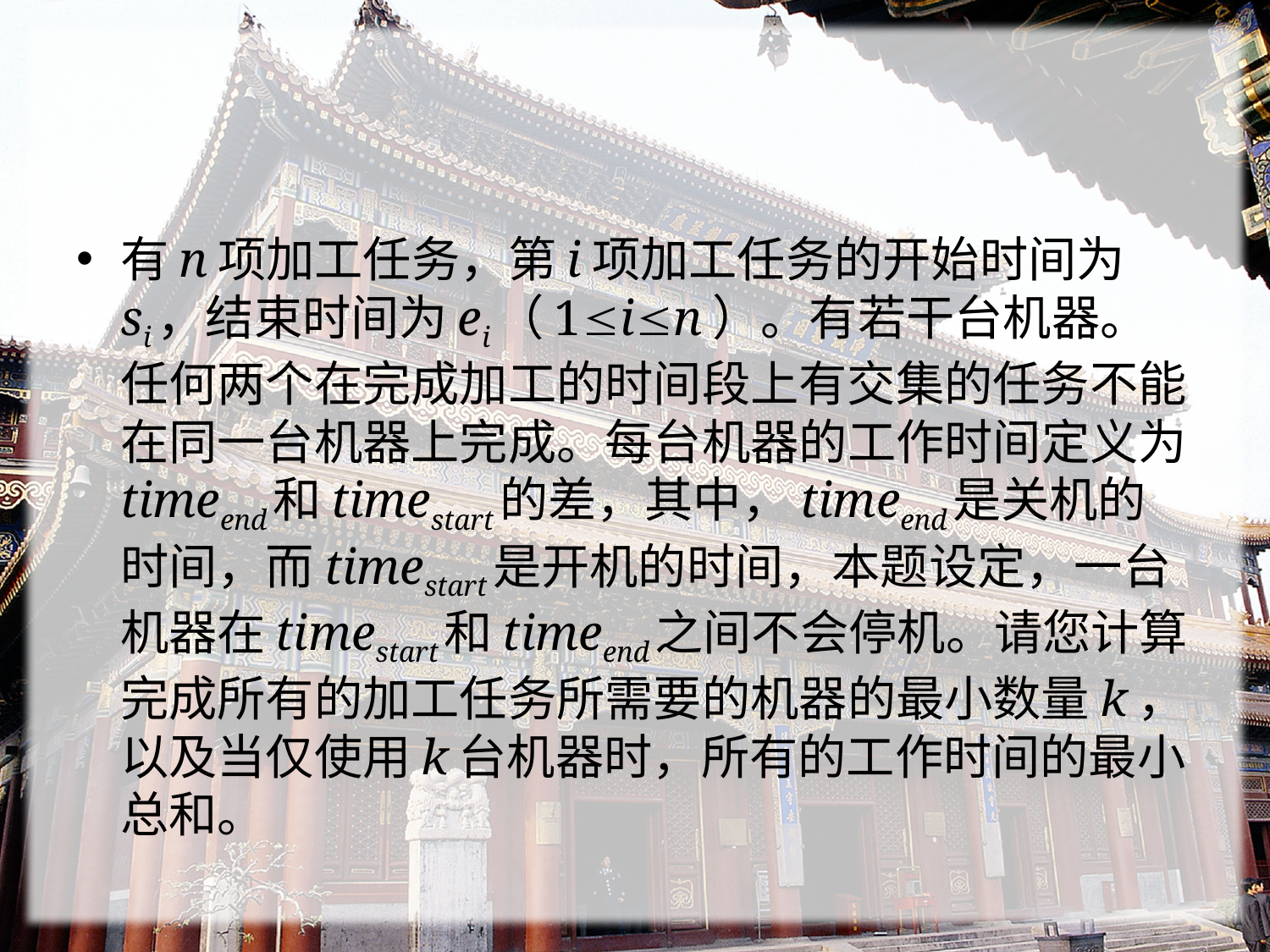

#
有n项加工任务，第i项加工任务的开始时间为si，结束时间为ei（1≤i≤n）。有若干台机器。任何两个在完成加工的时间段上有交集的任务不能在同一台机器上完成。每台机器的工作时间定义为timeend和timestart的差，其中，timeend是关机的时间，而timestart是开机的时间，本题设定，一台机器在timestart和timeend之间不会停机。请您计算完成所有的加工任务所需要的机器的最小数量k，以及当仅使用k台机器时，所有的工作时间的最小总和。